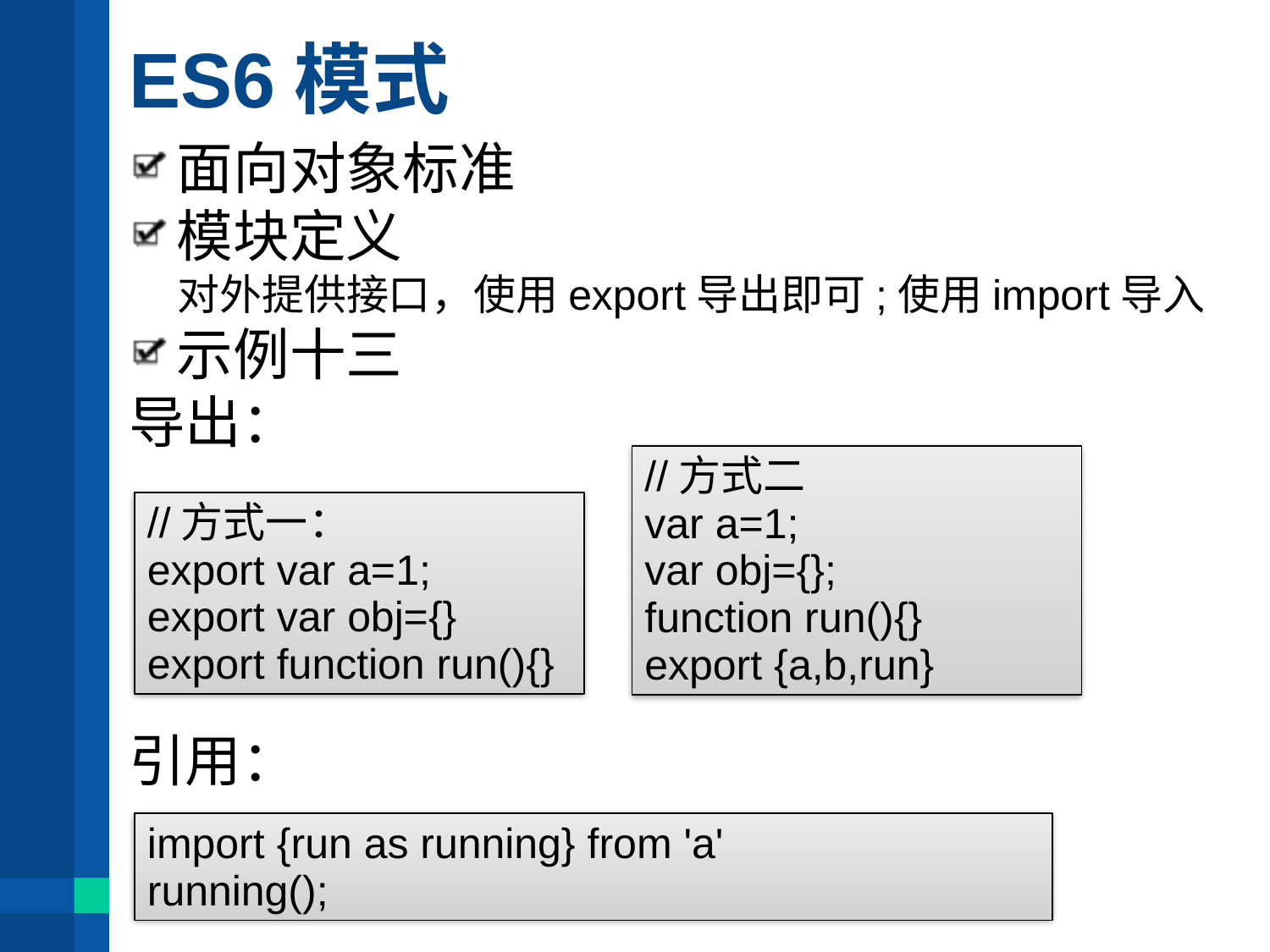

# ES6模式
面向对象标准
模块定义
    对外提供接口，使用export导出即可;使用import导入
示例十三
导出：

引用：
//方式二
var a=1;
var obj={};
function run(){}
export {a,b,run}
//方式一：
export var a=1;
export var obj={}
export function run(){}
import {run as running} from 'a'
running();